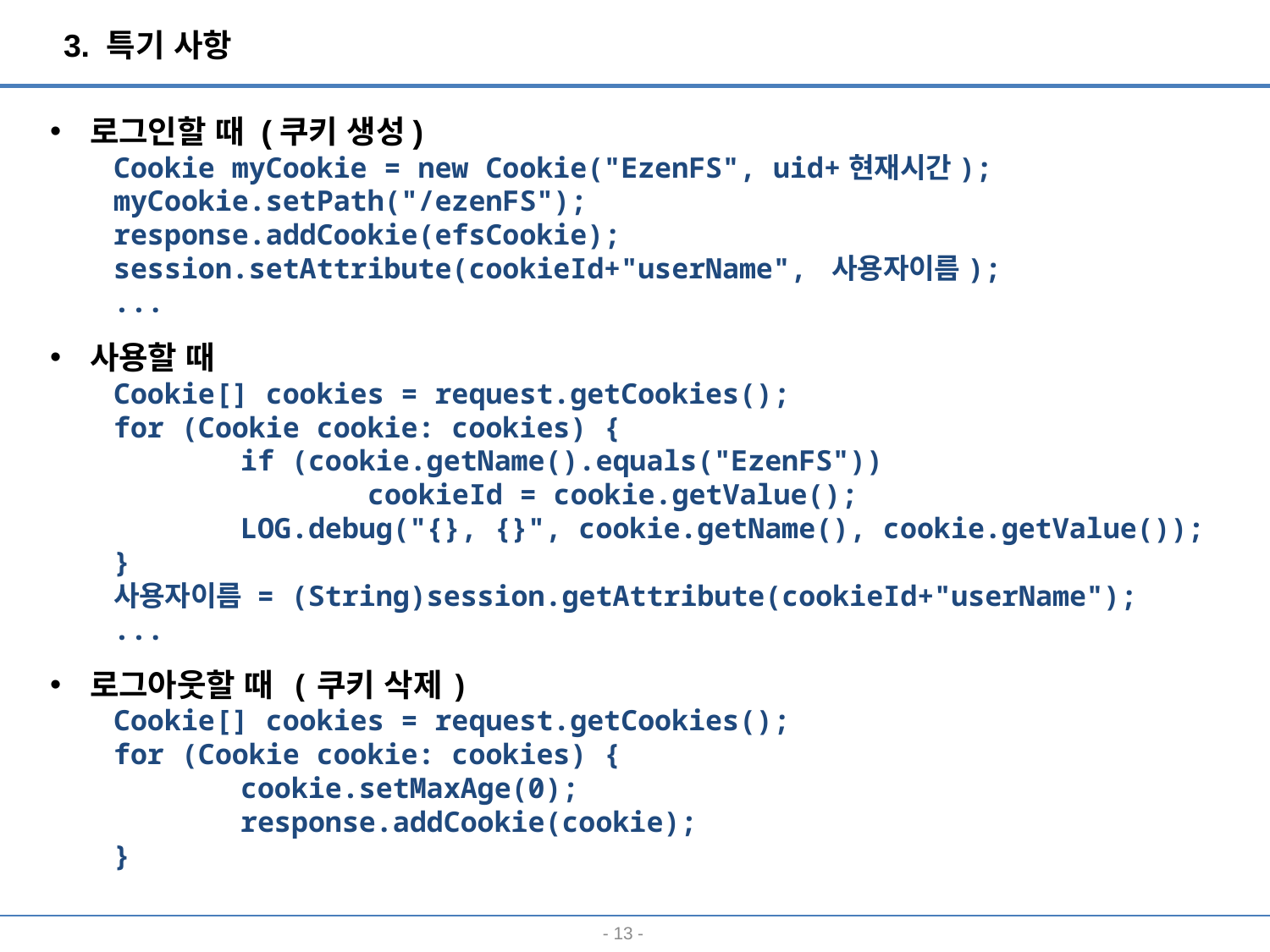

3. 특기 사항
로그인할 때 (쿠키 생성)
Cookie myCookie = new Cookie("EzenFS", uid+현재시간);
myCookie.setPath("/ezenFS");
response.addCookie(efsCookie);
session.setAttribute(cookieId+"userName", 사용자이름);
...
사용할 때
Cookie[] cookies = request.getCookies();
for (Cookie cookie: cookies) {
	if (cookie.getName().equals("EzenFS"))
		cookieId = cookie.getValue();
	LOG.debug("{}, {}", cookie.getName(), cookie.getValue());
}
사용자이름 = (String)session.getAttribute(cookieId+"userName");
...
로그아웃할 때 (쿠키 삭제)
Cookie[] cookies = request.getCookies();
for (Cookie cookie: cookies) {
	cookie.setMaxAge(0);
	response.addCookie(cookie);
}
- 13 -